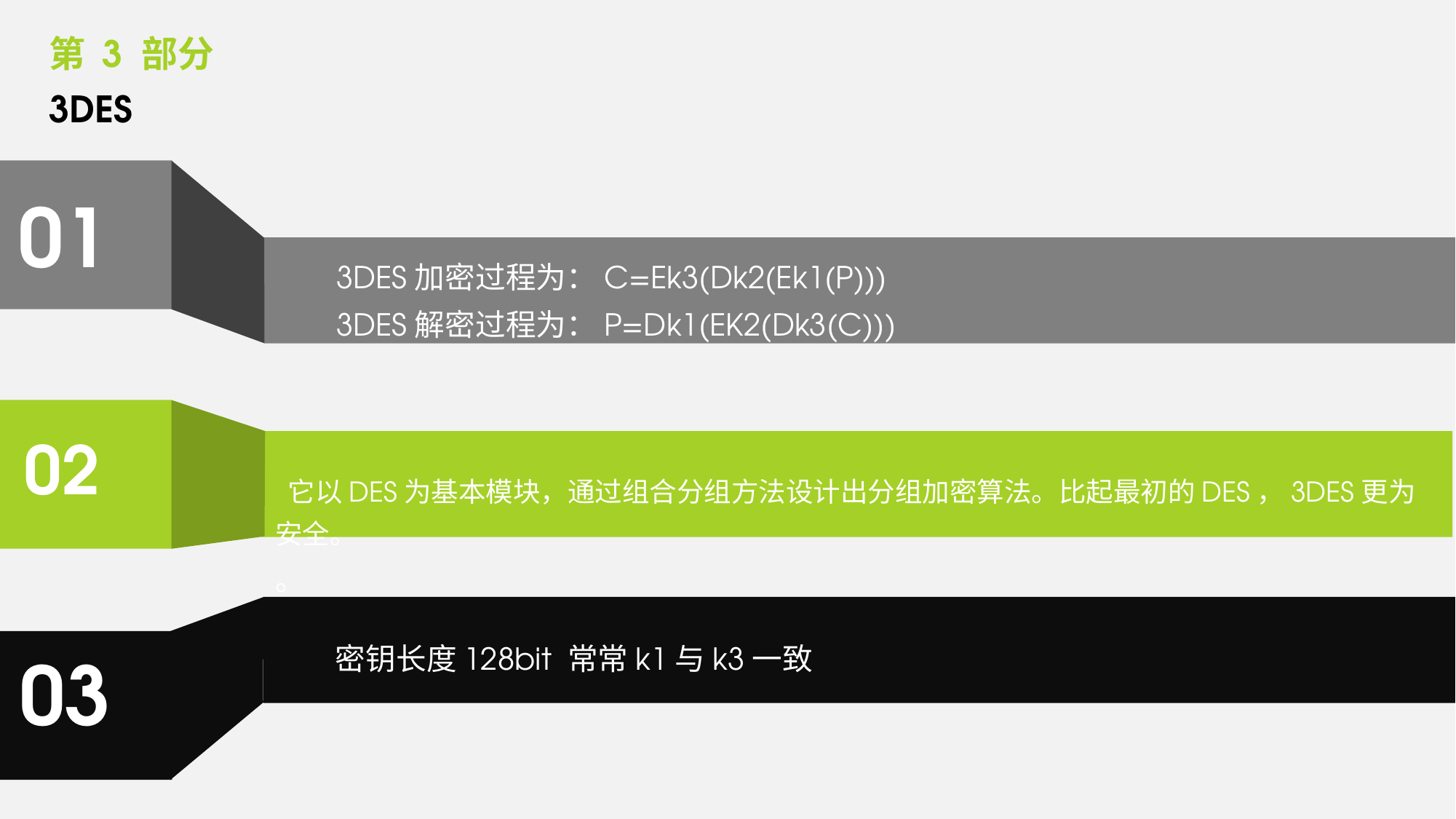

第 3 部分
3DES

01

3DES加密过程为：C=Ek3(Dk2(Ek1(P)))
3DES解密过程为：P=Dk1(EK2(Dk3(C)))

02

 它以DES为基本模块，通过组合分组方法设计出分组加密算法。比起最初的DES，3DES更为安全。
。

密钥长度128bit 常常k1与k3一致

03